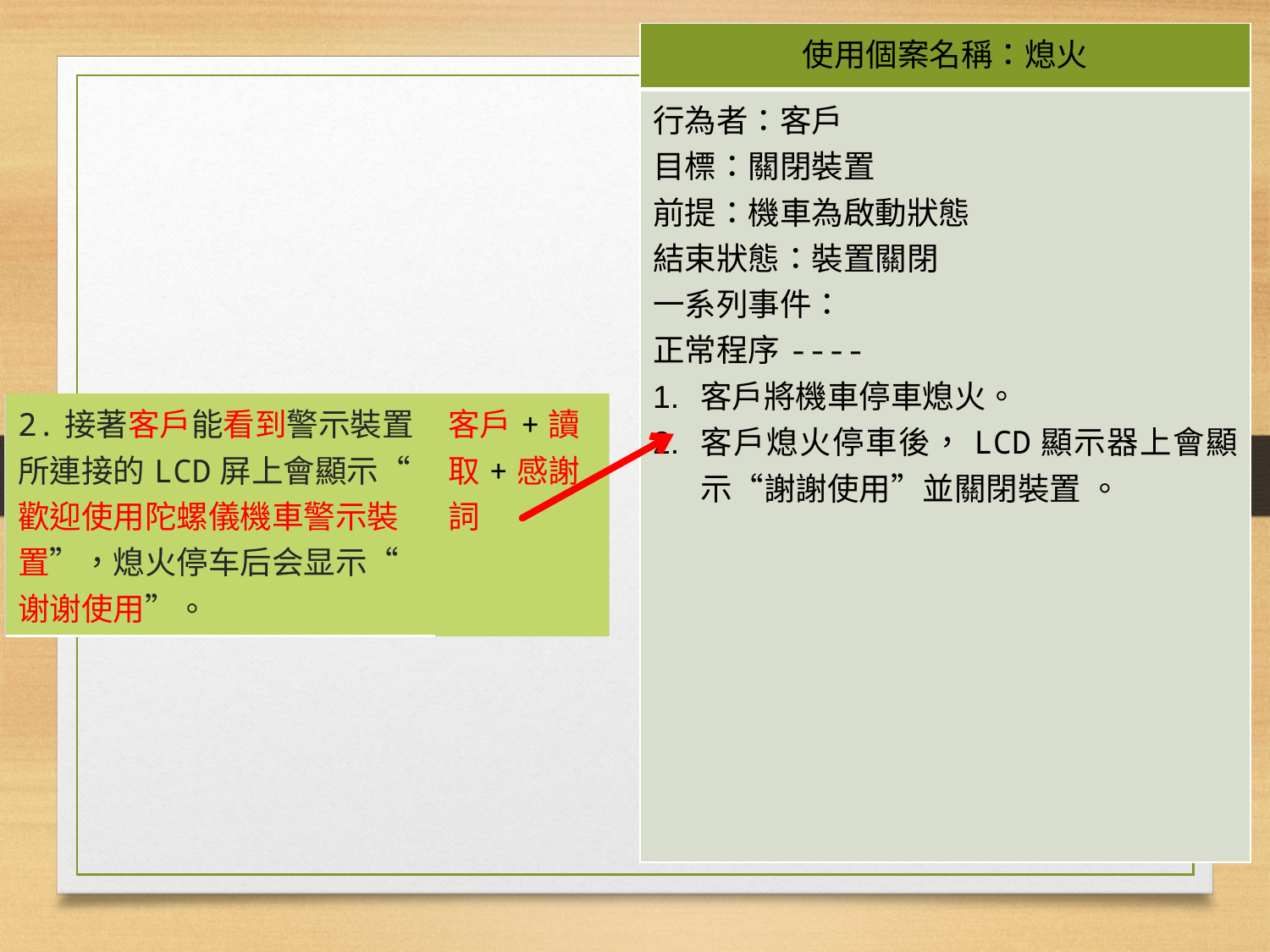

| 使用個案名稱：熄火 |
| --- |
| 行為者：客戶 目標：關閉裝置 前提：機車為啟動狀態 結束狀態：裝置關閉 一系列事件： 正常程序---- 客戶將機車停車熄火。 客戶熄火停車後，LCD顯示器上會顯示“謝謝使用”並關閉裝置 。 |
| 2.接著客戶能看到警示裝置所連接的LCD屏上會顯示“歡迎使用陀螺儀機車警示裝置”，熄火停车后会显示“谢谢使用”。 | 客戶+讀取+感謝詞 |
| --- | --- |
23